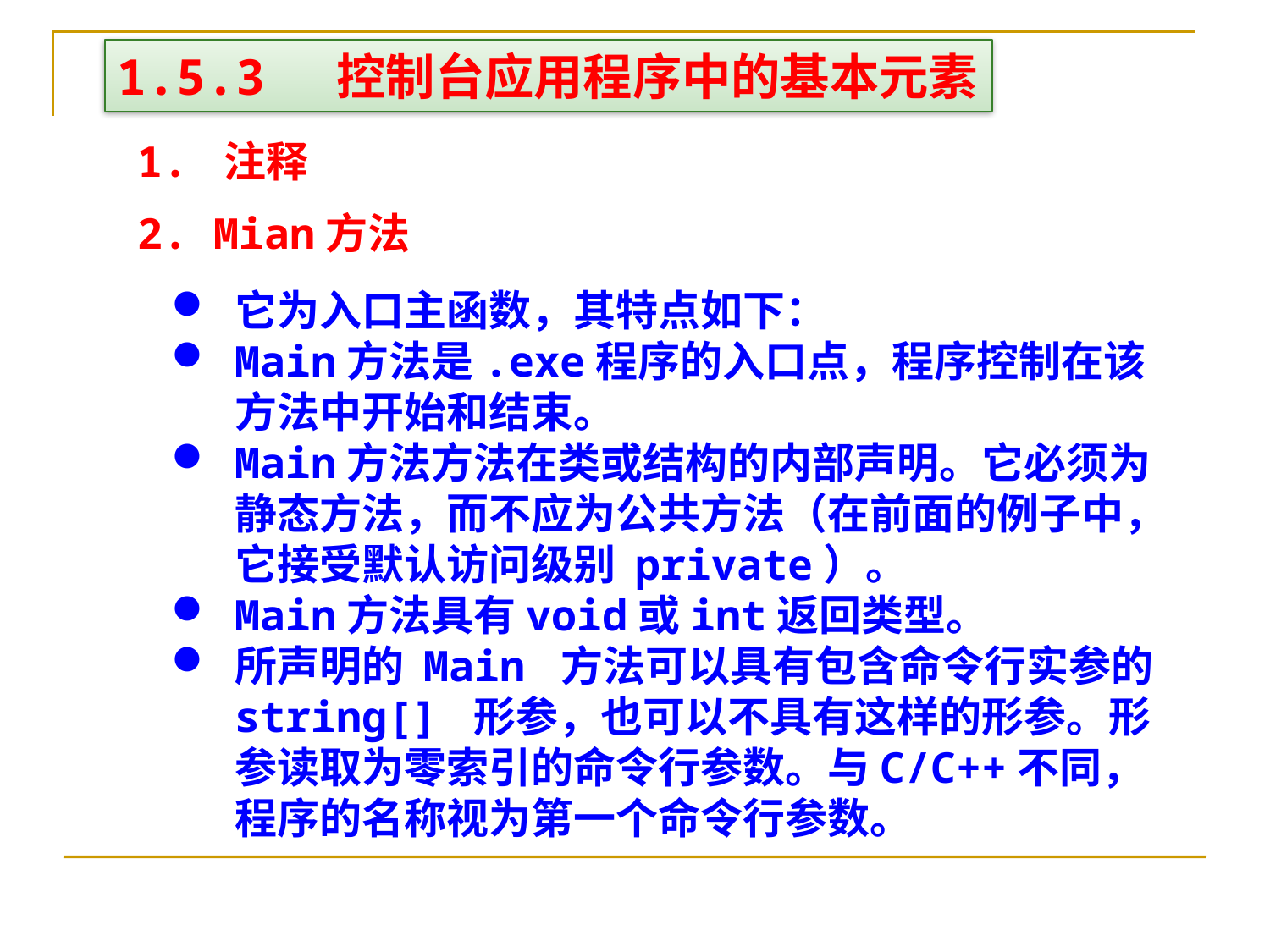

1.5.3  控制台应用程序中的基本元素
1. 注释
2. Mian方法
它为入口主函数，其特点如下：
Main方法是.exe程序的入口点，程序控制在该方法中开始和结束。
Main方法方法在类或结构的内部声明。它必须为静态方法，而不应为公共方法（在前面的例子中，它接受默认访问级别 private）。
Main方法具有void或int返回类型。
所声明的 Main 方法可以具有包含命令行实参的 string[] 形参，也可以不具有这样的形参。形参读取为零索引的命令行参数。与C/C++不同，程序的名称视为第一个命令行参数。